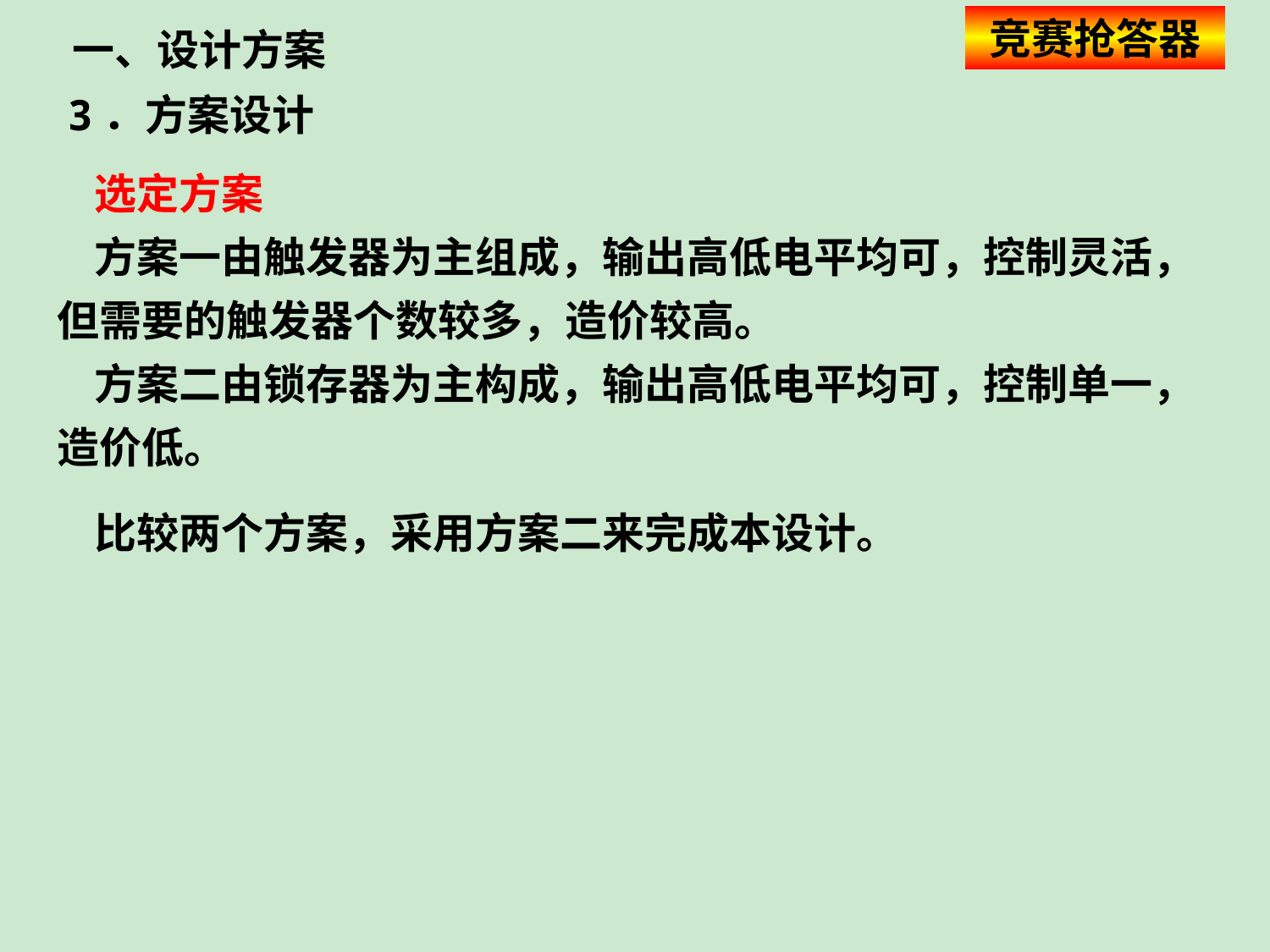

竞赛抢答器
一、设计方案
3．方案设计
选定方案
方案一由触发器为主组成，输出高低电平均可，控制灵活，但需要的触发器个数较多，造价较高。
方案二由锁存器为主构成，输出高低电平均可，控制单一，造价低。
比较两个方案，采用方案二来完成本设计。